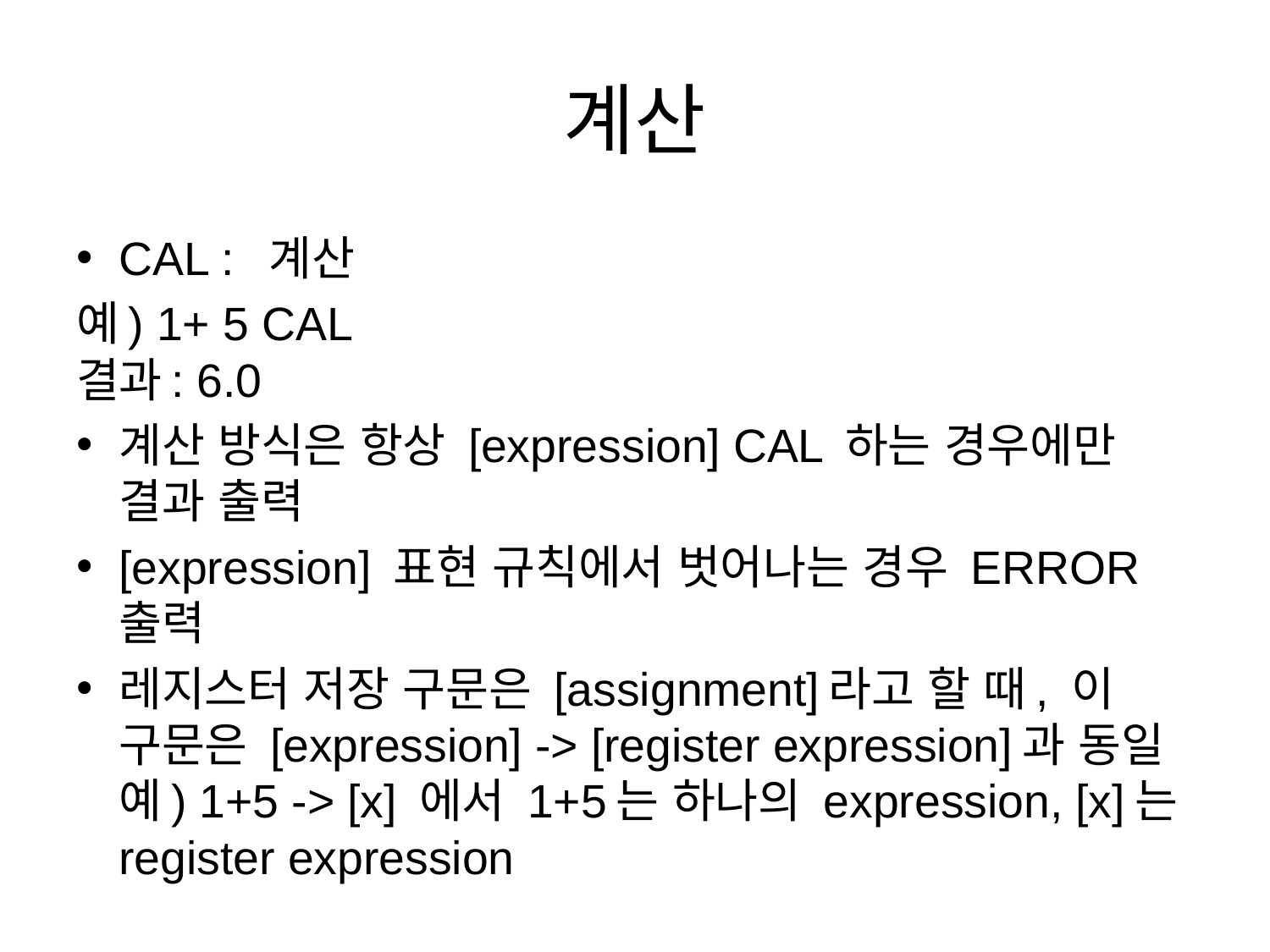

# 계산
CAL :  계산
예) 1+ 5 CAL
결과: 6.0
계산 방식은 항상 [expression] CAL 하는 경우에만 결과 출력
[expression] 표현 규칙에서 벗어나는 경우 ERROR 출력
레지스터 저장 구문은 [assignment]라고 할 때, 이 구문은 [expression] -> [register expression]과 동일
예) 1+5 -> [x] 에서 1+5는 하나의 expression, [x]는 register expression